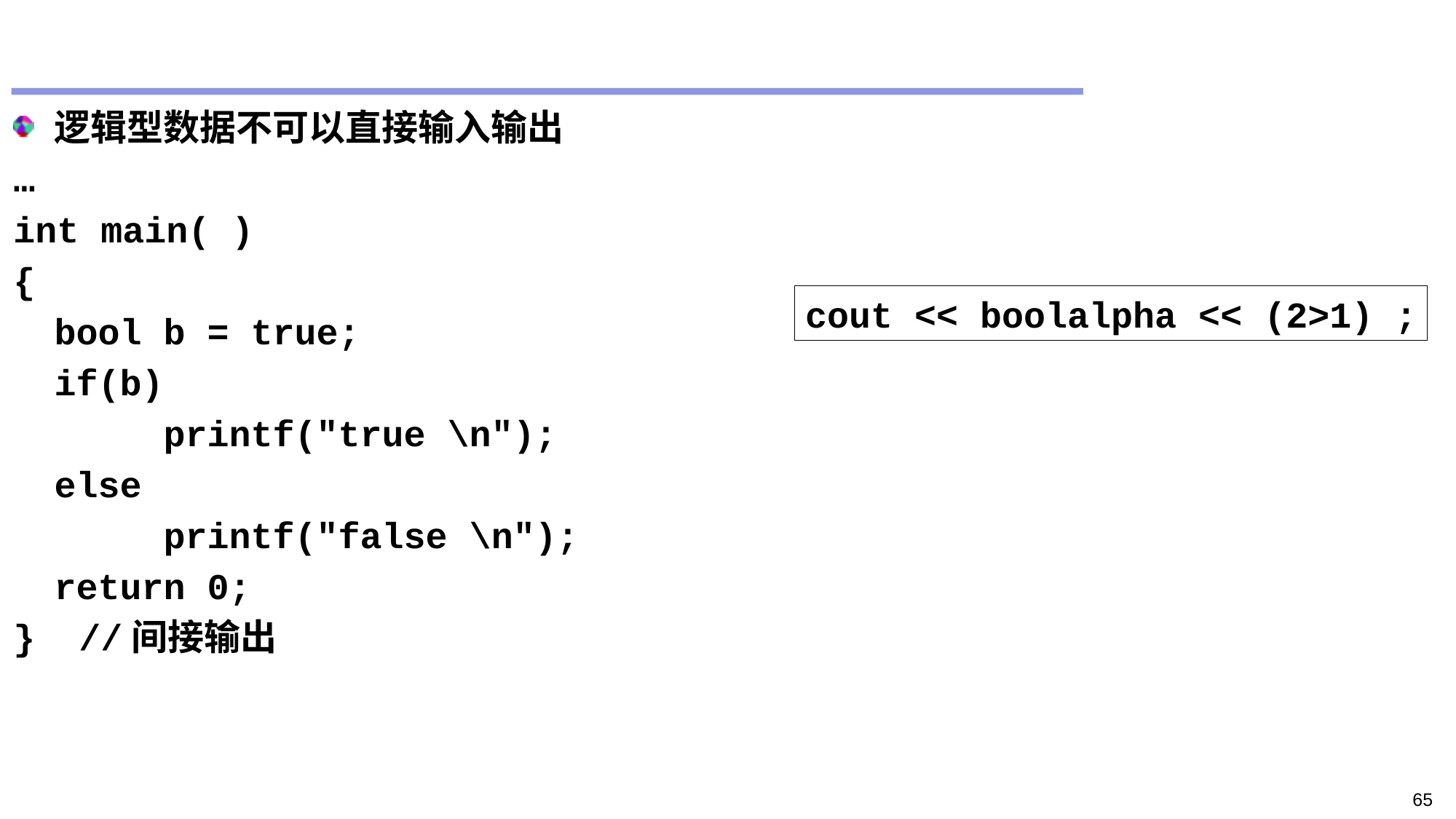

#
逻辑型数据不可以直接输入输出
…
int main( )
{
	bool b = true;
	if(b)
		printf("true \n");
	else
		printf("false \n");
	return 0;
}  //间接输出

cout << boolalpha << (2>1) ;
65